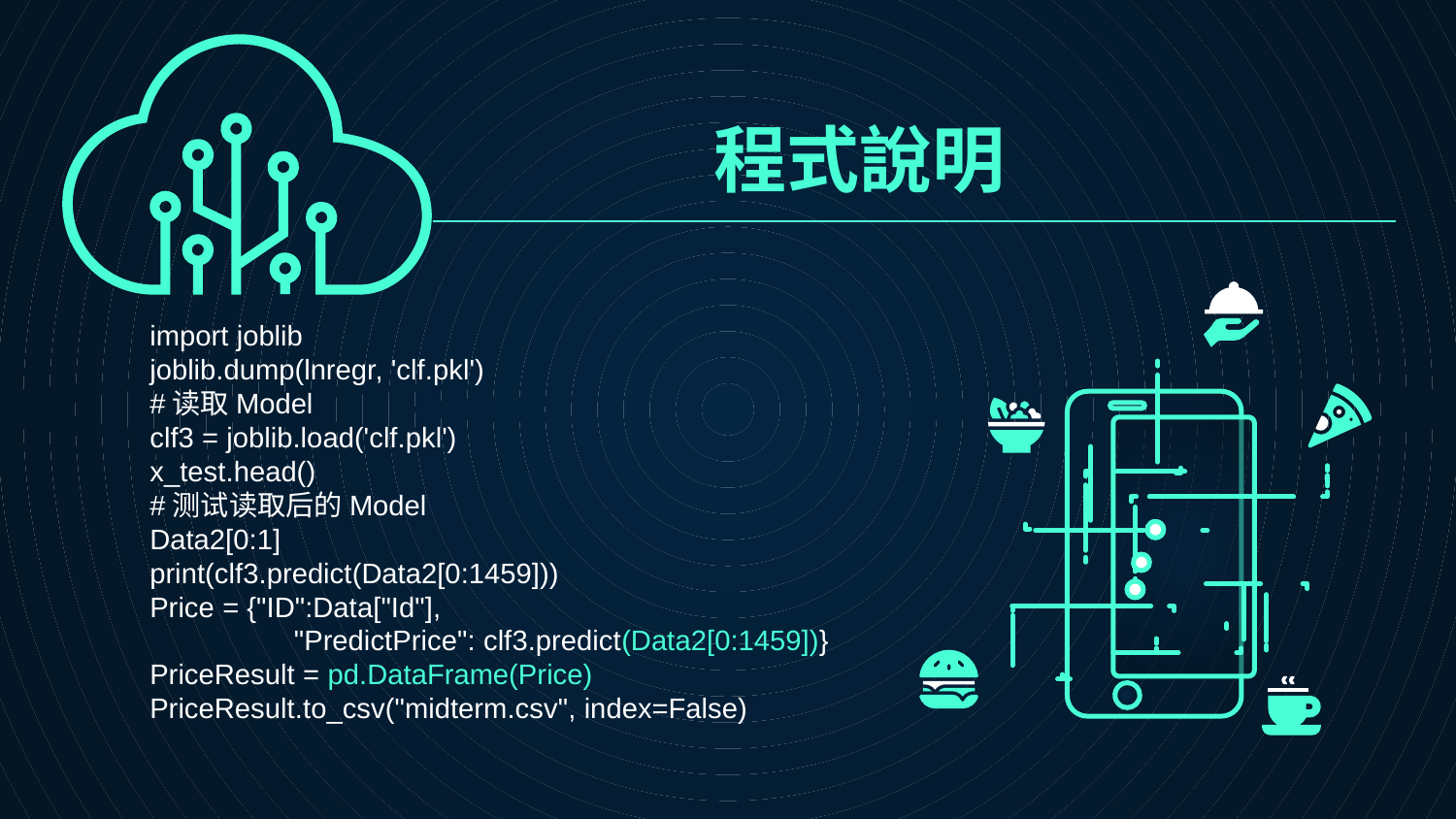

# 程式說明

import joblib
joblib.dump(lnregr, 'clf.pkl')
#读取Model
clf3 = joblib.load('clf.pkl')
x_test.head()
#测试读取后的Model
Data2[0:1]
print(clf3.predict(Data2[0:1459]))
Price = {"ID":Data["Id"],
                  "PredictPrice": clf3.predict(Data2[0:1459])}
PriceResult = pd.DataFrame(Price)
PriceResult.to_csv("midterm.csv", index=False)